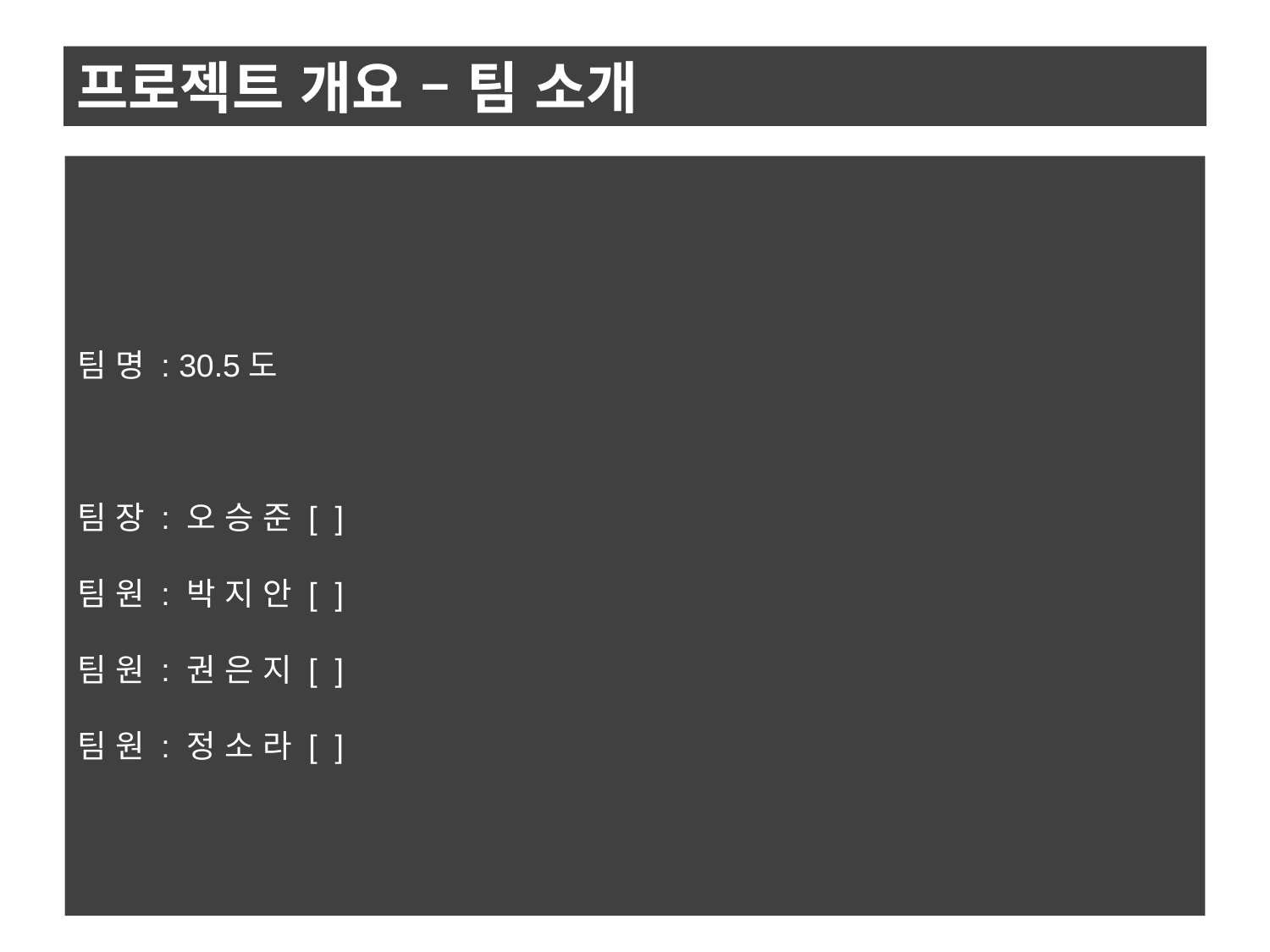

# 프로젝트 개요 – 팀 소개
팀 명 : 30.5도

팀 장 : 오 승 준 [  ]
팀 원 : 박 지 안 [  ]
팀 원 : 권 은 지 [  ]
팀 원 : 정 소 라 [  ]